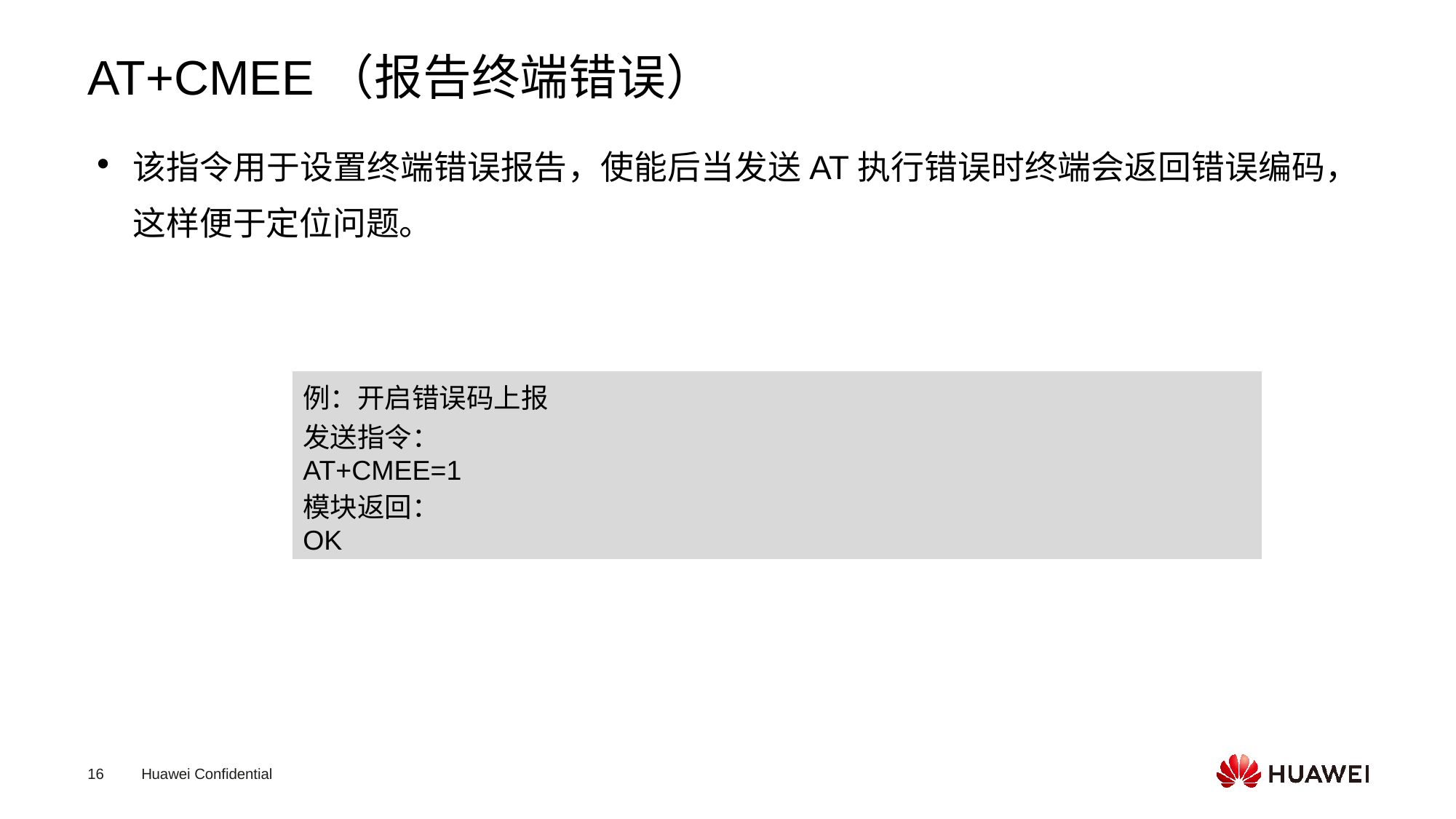

# AT+CMEE（报告终端错误）
该指令用于设置终端错误报告，使能后当发送AT执行错误时终端会返回错误编码，这样便于定位问题。

| 例：开启错误码上报 发送指令： AT+CMEE=1 模块返回： OK |
| --- |